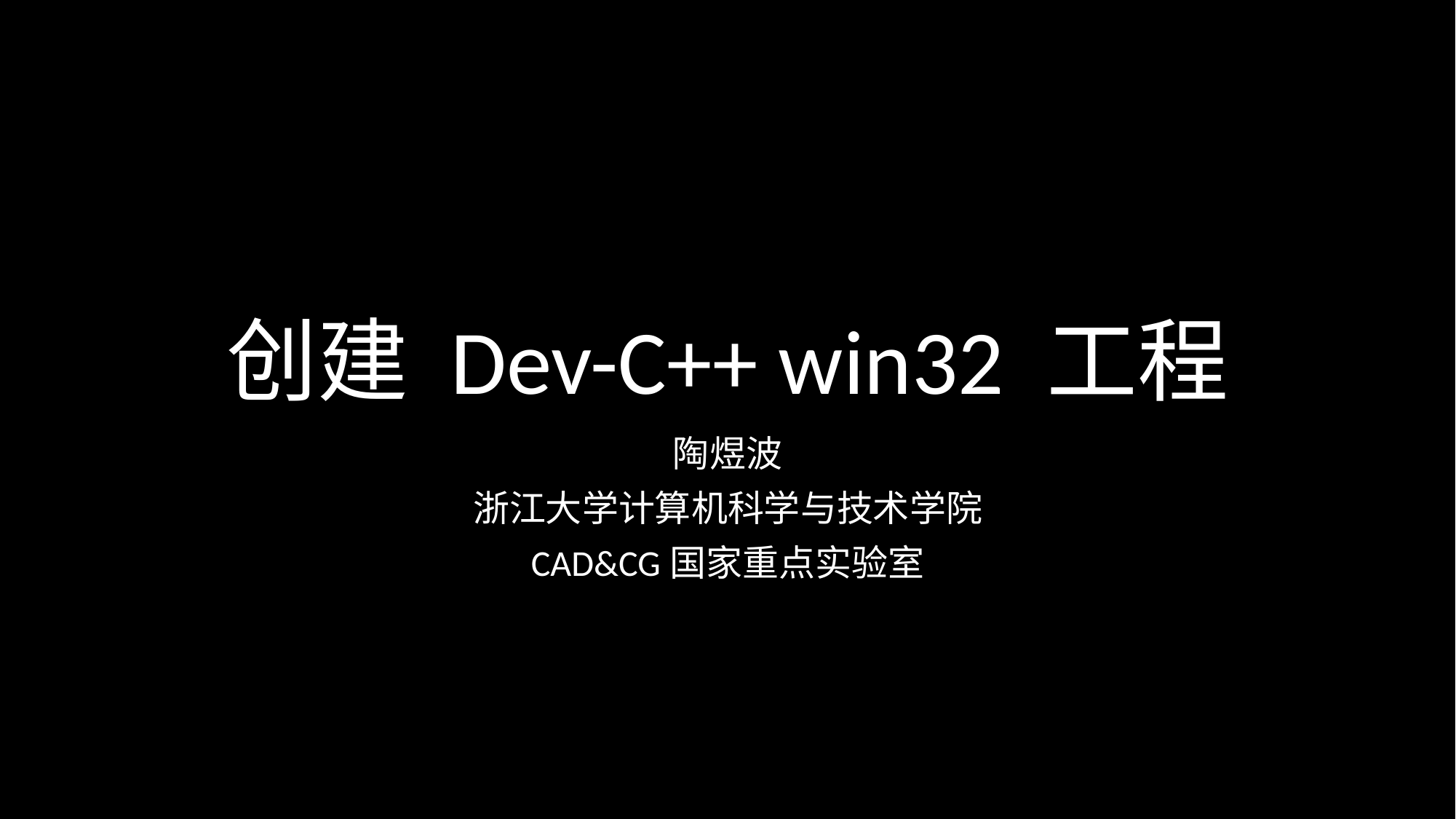

# 创建 Dev-C++ win32 工程
陶煜波
浙江大学计算机科学与技术学院
CAD&CG国家重点实验室